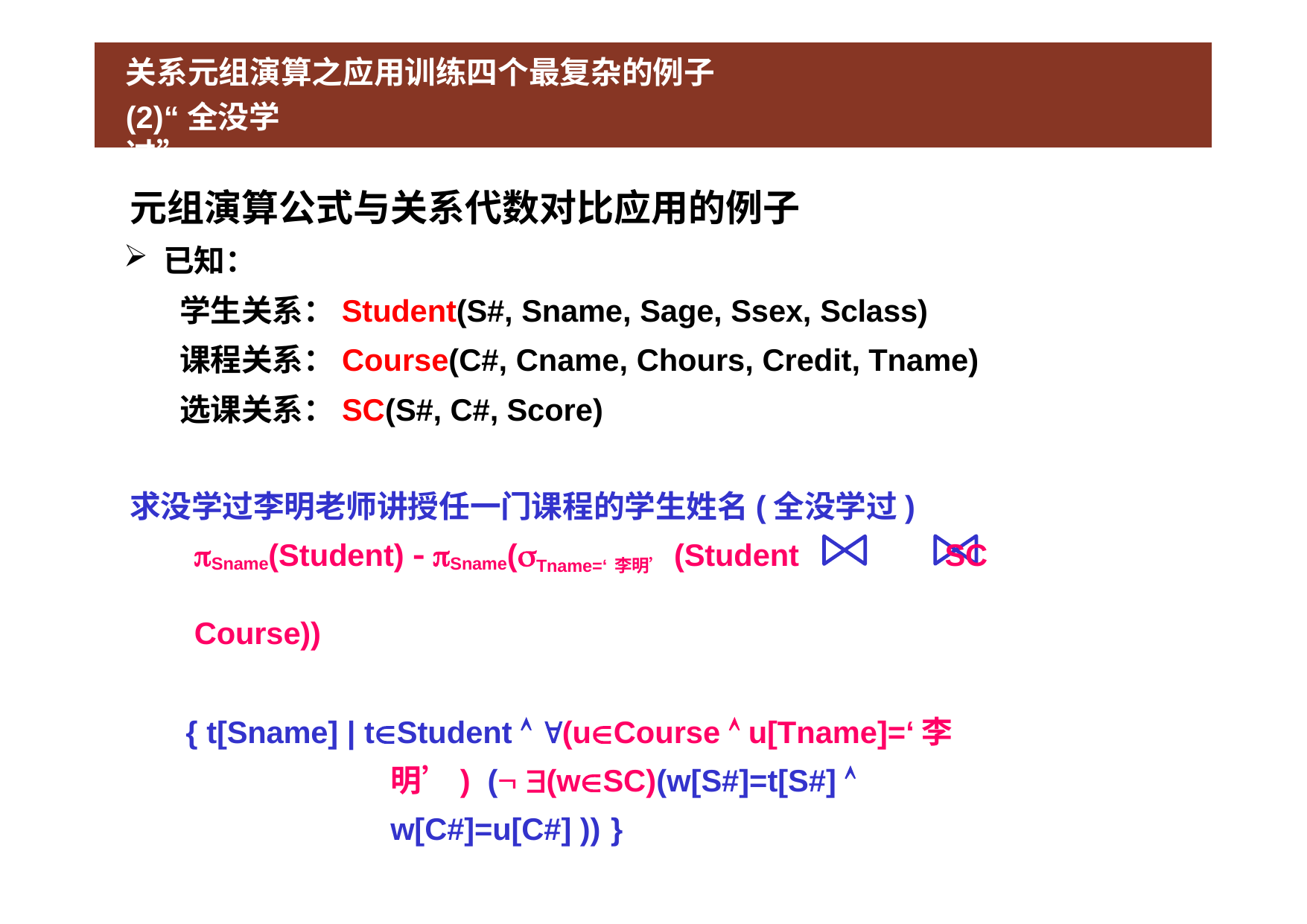

# 关系元组演算之应用训练四个最复杂的例子
(2)“全没学过”
元组演算公式与关系代数对比应用的例子
已知：
学生关系：Student(S#, Sname, Sage, Ssex, Sclass)
课程关系：Course(C#, Cname, Chours, Credit, Tname)
选课关系：SC(S#, C#, Score)

求没学过李明老师讲授任一门课程的学生姓名(全没学过)
πSname(Student) − πSname(σTname=‘李明’(Student	SC	Course))

{ t[Sname] | t∈Student ∧ ∀(u∈Course ∧ u[Tname]=‘李明’)  (¬ ∃(w∈SC)(w[S#]=t[S#] ∧ w[C#]=u[C#] )) }